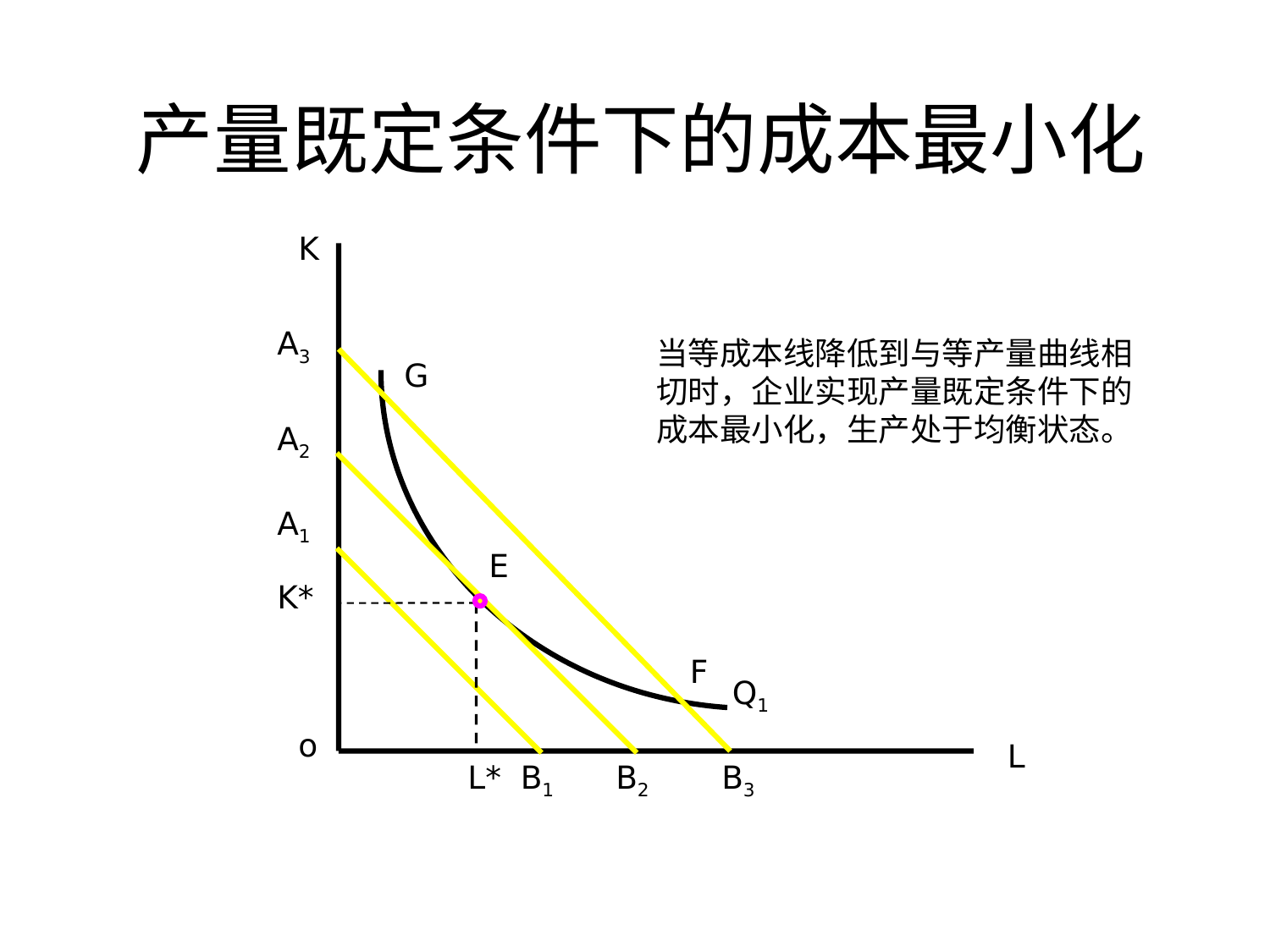

# 产量既定条件下的成本最小化
K

A3
当等成本线降低到与等产量曲线相切时，企业实现产量既定条件下的成本最小化，生产处于均衡状态。

G

A2

A1
E

K*

F
Q1
o
L

L*
B1
B2
B3